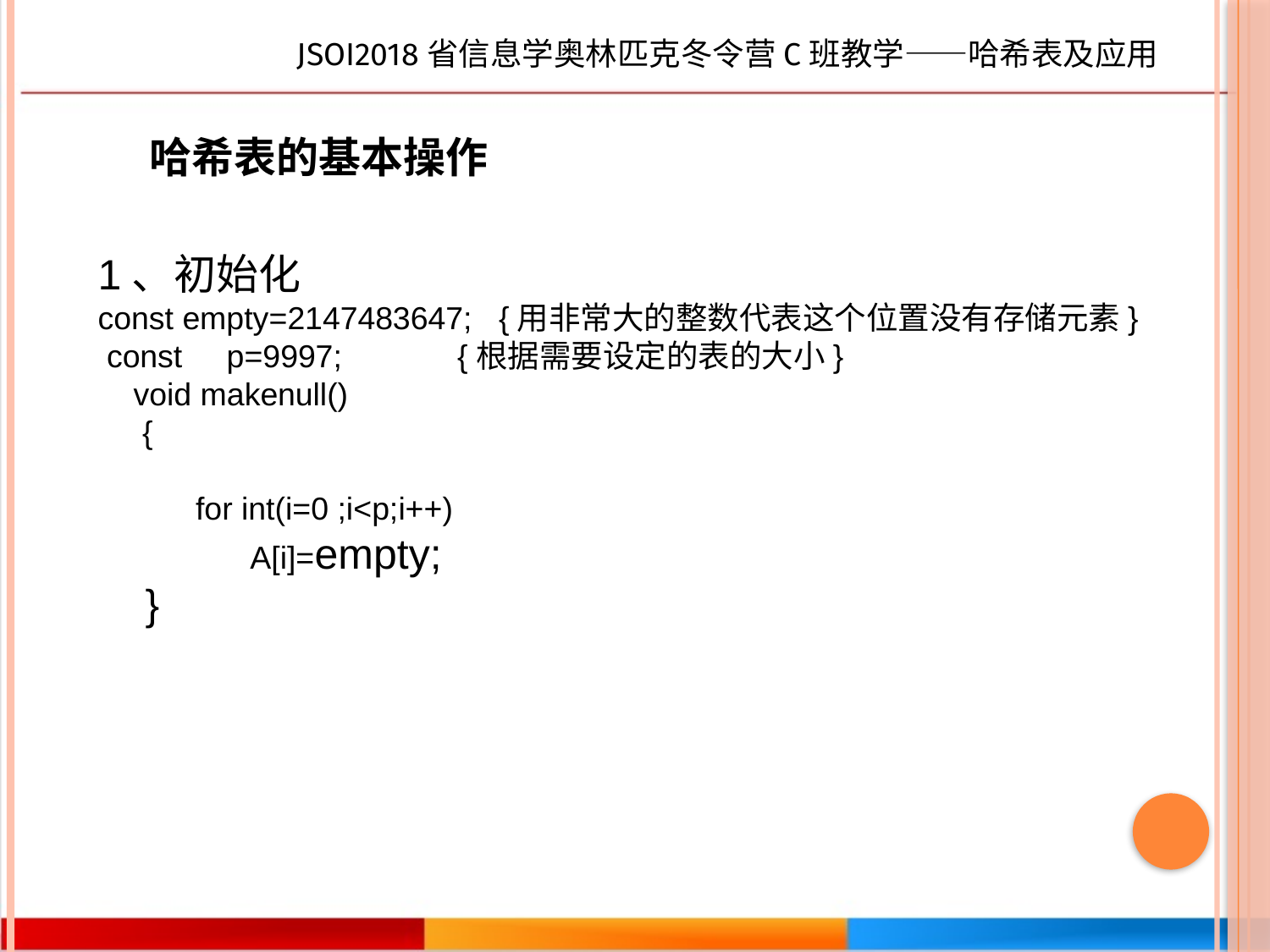

JSOI2018省信息学奥林匹克冬令营C班教学——哈希表及应用
哈希表的基本操作
1、初始化
const empty=2147483647;   {用非常大的整数代表这个位置没有存储元素}
 const     p=9997;             {根据需要设定的表的大小}
    void makenull()
     {

           for int(i=0 ;i<p;i++)
	       A[i]=empty;
    }